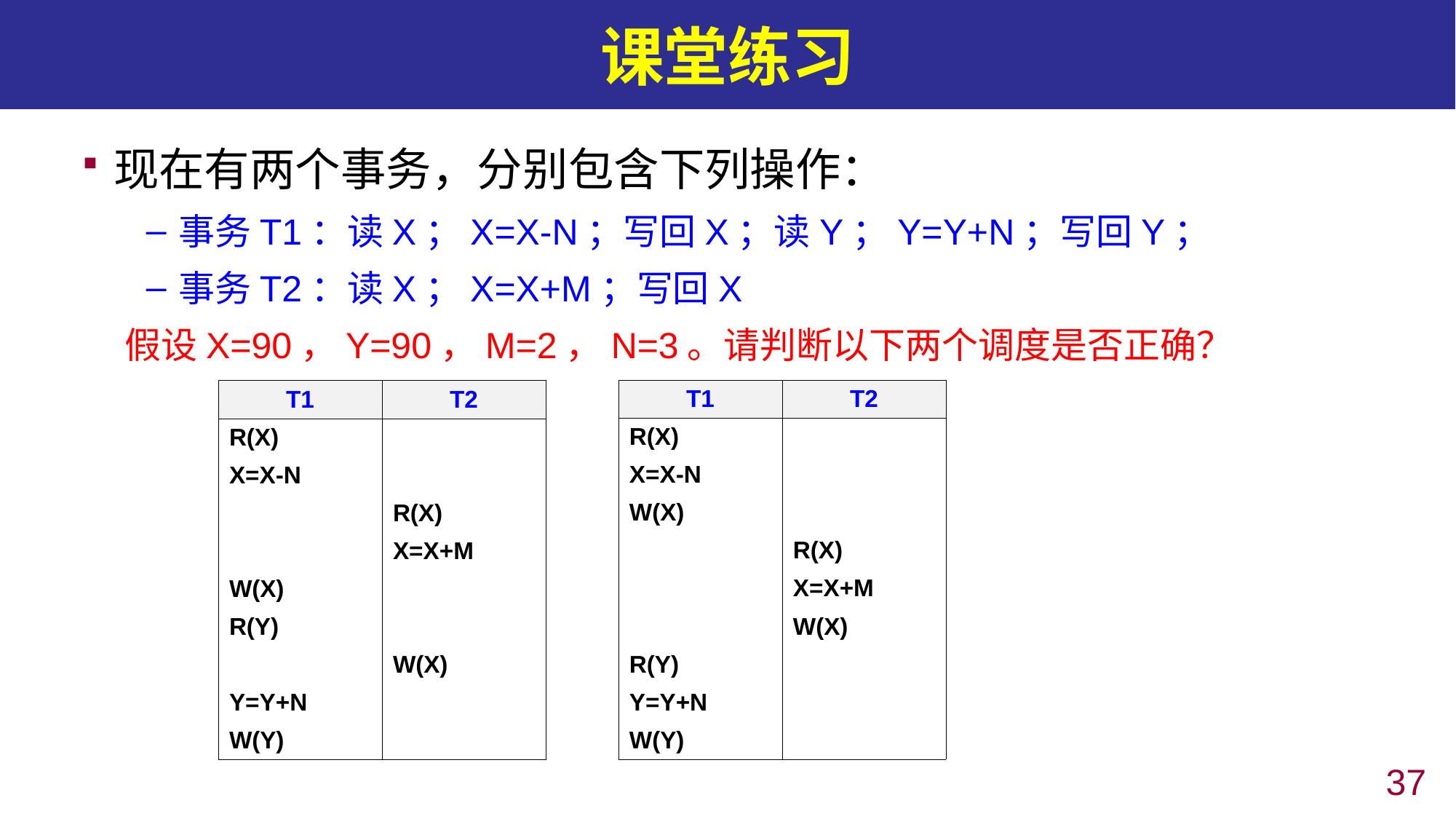

# 课堂练习
现在有两个事务，分别包含下列操作：
事务T1：读X；X=X-N；写回X；读Y；Y=Y+N；写回Y；
事务T2：读X；X=X+M；写回X
假设X=90，Y=90，M=2，N=3。请判断以下两个调度是否正确？

| T1 | T2 |
| --- | --- |
| R(X) |  |
| X=X-N |  |
| W(X) |  |
|  | R(X) |
|  | X=X+M |
|  | W(X) |
| R(Y) |  |
| Y=Y+N |  |
| W(Y) |  |
| T1 | T2 |
| --- | --- |
| R(X) |  |
| X=X-N |  |
|  | R(X) |
|  | X=X+M |
| W(X) |  |
| R(Y) |  |
|  | W(X) |
| Y=Y+N |  |
| W(Y) |  |
37